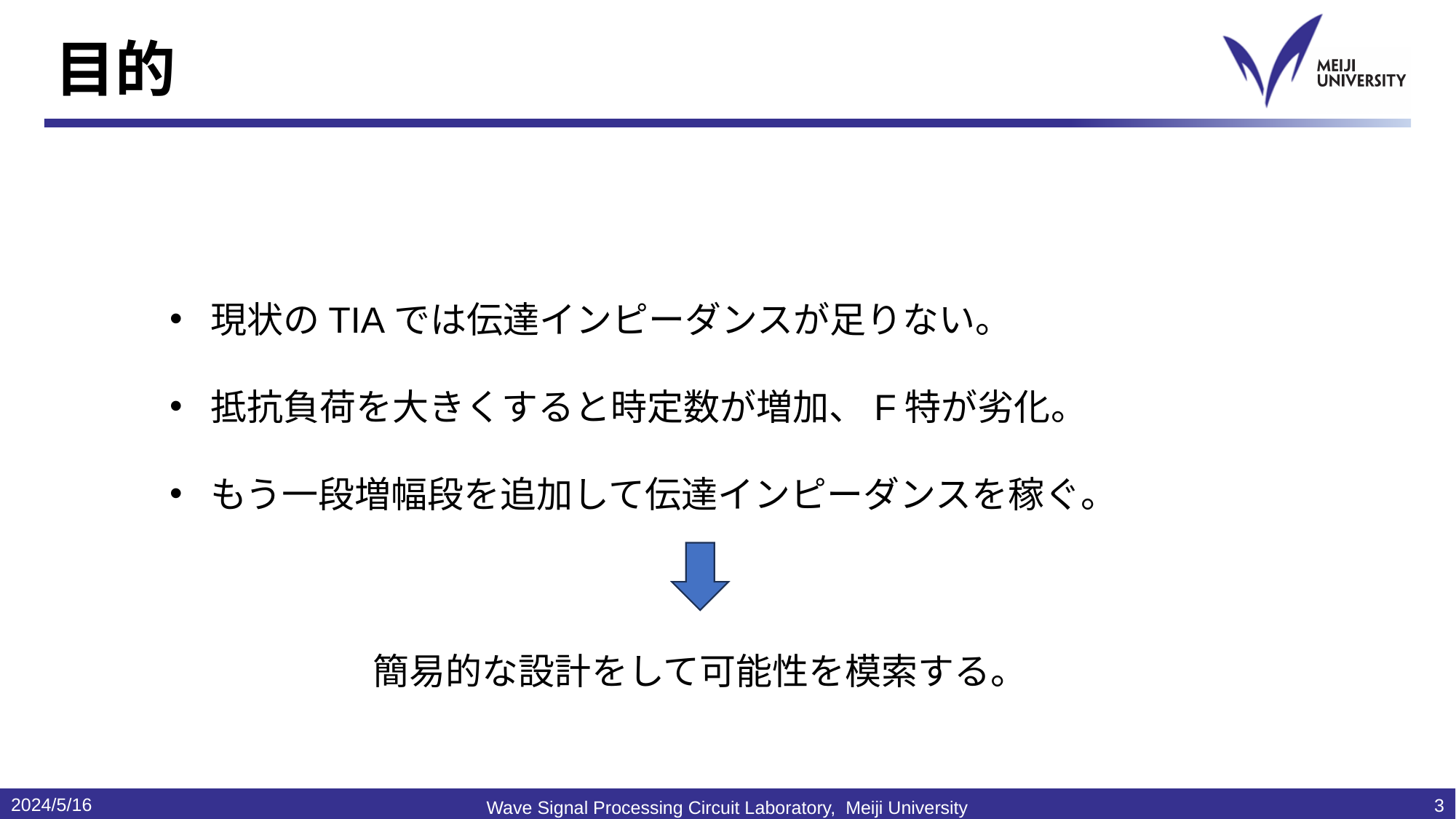

# 目的
現状のTIAでは伝達インピーダンスが足りない。

抵抗負荷を大きくすると時定数が増加、F特が劣化。

もう一段増幅段を追加して伝達インピーダンスを稼ぐ。

簡易的な設計をして可能性を模索する。
2024/5/16
3
Wave Signal Processing Circuit Laboratory,  Meiji University